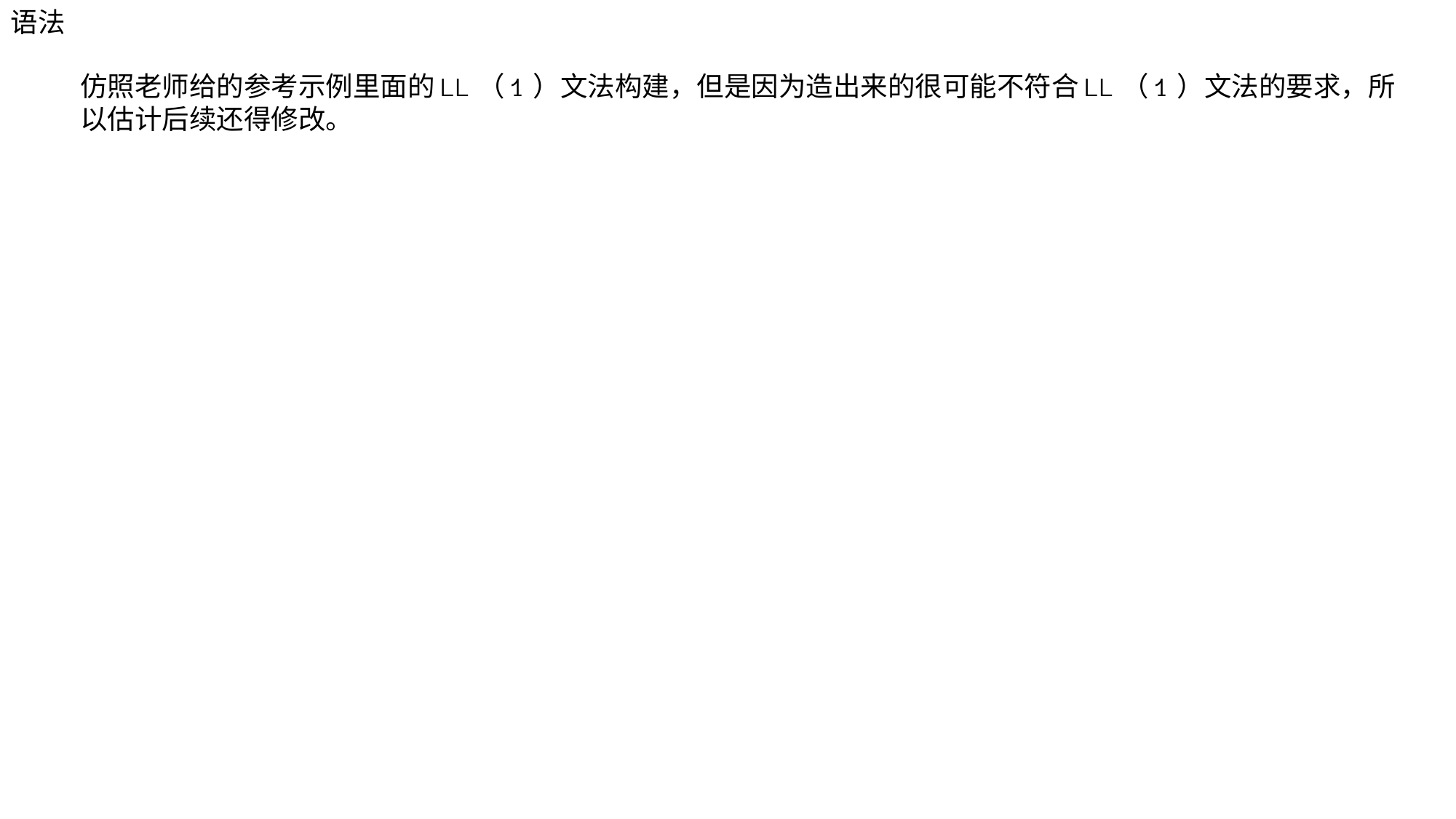

语法
仿照老师给的参考示例里面的LL（1）文法构建，但是因为造出来的很可能不符合LL（1）文法的要求，所以估计后续还得修改。